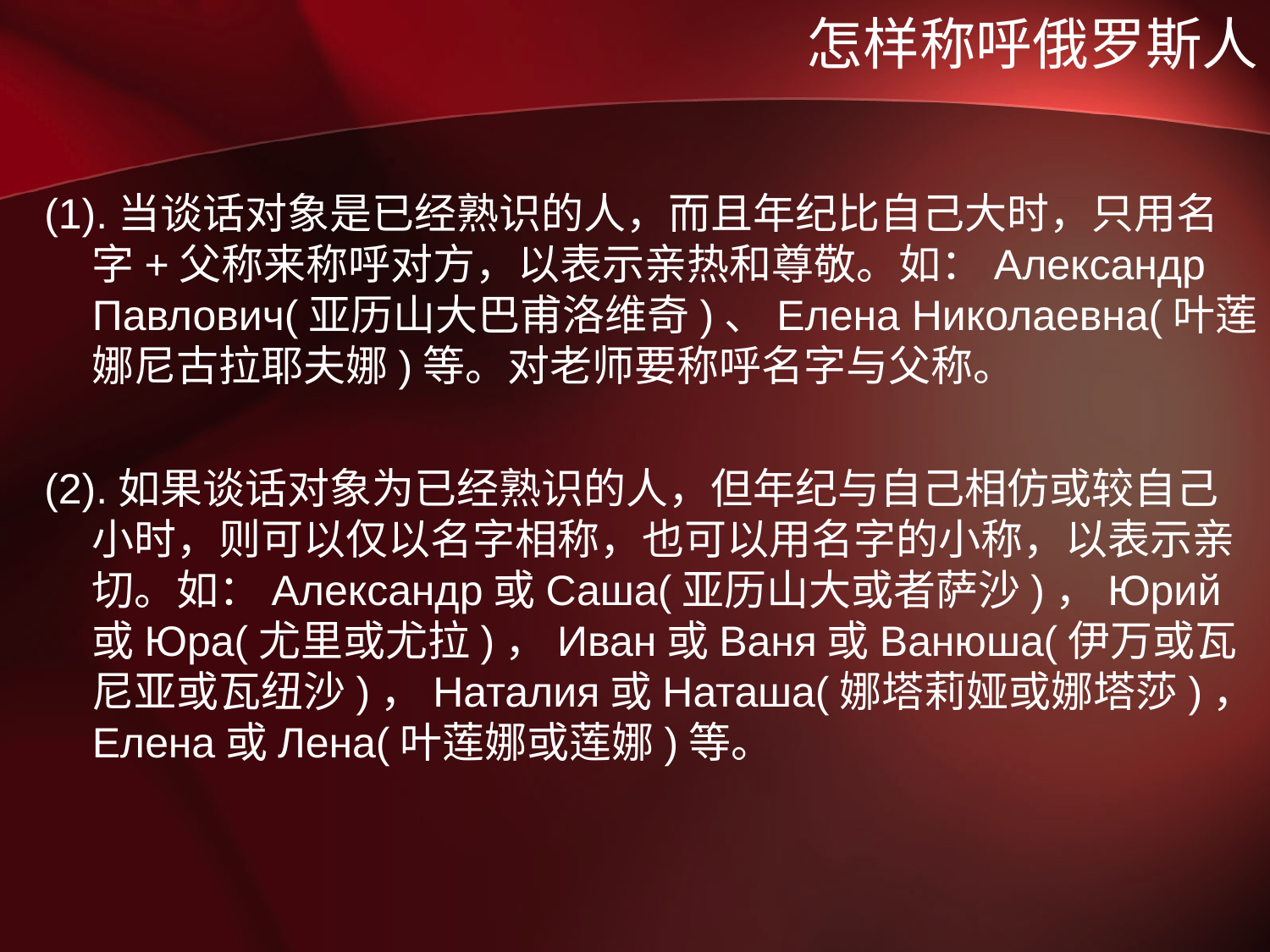

# 怎样称呼俄罗斯人
(1).当谈话对象是已经熟识的人，而且年纪比自己大时，只用名字+父称来称呼对方，以表示亲热和尊敬。如：Александр Павлович(亚历山大巴甫洛维奇)、Елена Николаевна(叶莲娜尼古拉耶夫娜)等。对老师要称呼名字与父称。

(2).如果谈话对象为已经熟识的人，但年纪与自己相仿或较自己小时，则可以仅以名字相称，也可以用名字的小称，以表示亲切。如：Александр或Саша(亚历山大或者萨沙)，Юрий或Юра(尤里或尤拉)，Иван或Ваня或Ванюша(伊万或瓦尼亚或瓦纽沙)，Наталия或Наташа(娜塔莉娅或娜塔莎)，Елена或Лена(叶莲娜或莲娜)等。